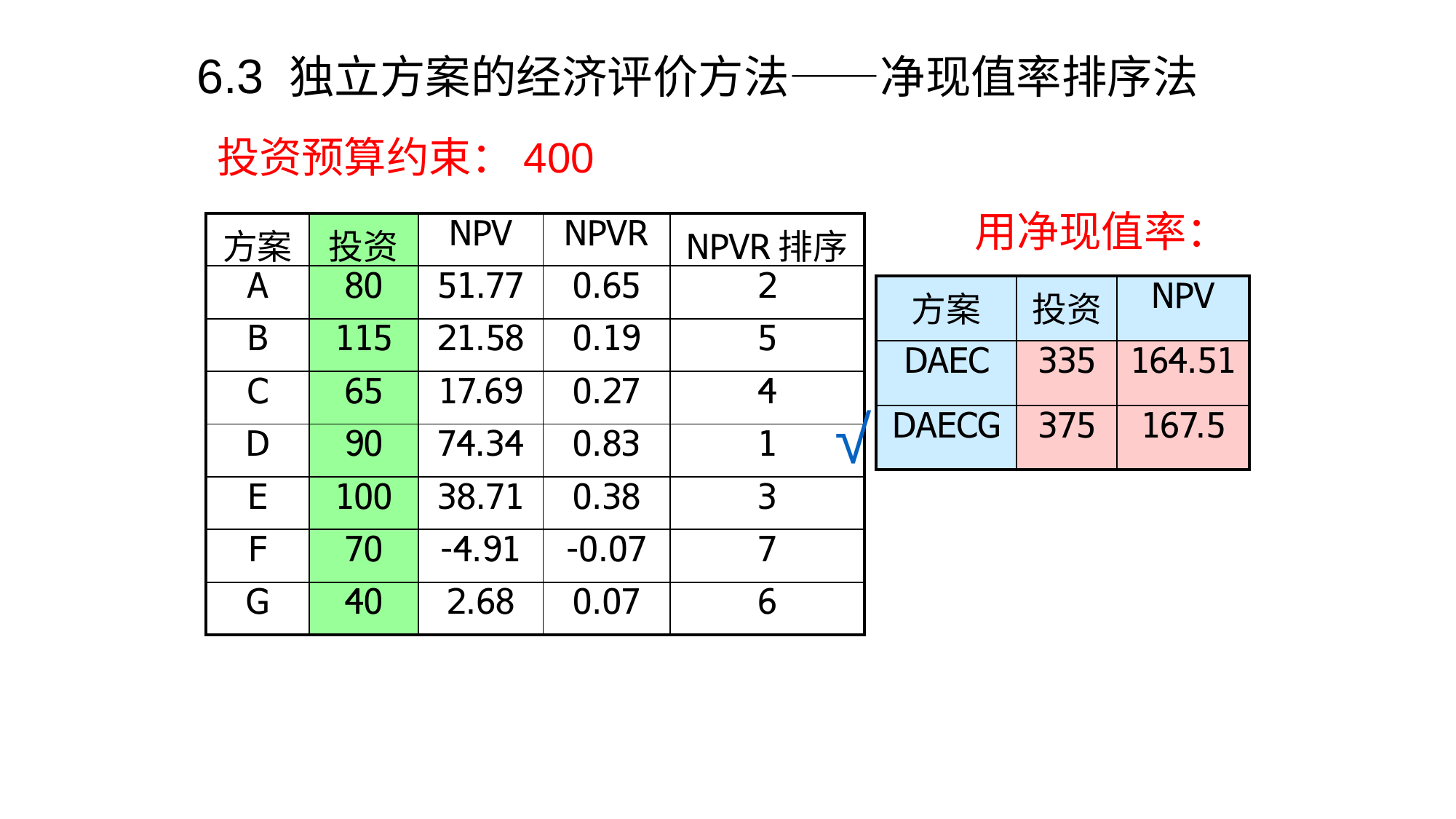

6.3 独立方案的经济评价方法——净现值率排序法
投资预算约束：400
用净现值率：
| 方案 | 投资 | NPV | NPVR | NPVR排序 |
| --- | --- | --- | --- | --- |
| A | 80 | 51.77 | 0.65 | 2 |
| B | 115 | 21.58 | 0.19 | 5 |
| C | 65 | 17.69 | 0.27 | 4 |
| D | 90 | 74.34 | 0.83 | 1 |
| E | 100 | 38.71 | 0.38 | 3 |
| F | 70 | -4.91 | -0.07 | 7 |
| G | 40 | 2.68 | 0.07 | 6 |
| 方案 | 投资 | NPV |
| --- | --- | --- |
| DAEC | 335 | 164.51 |
| DAECG | 375 | 167.5 |
√